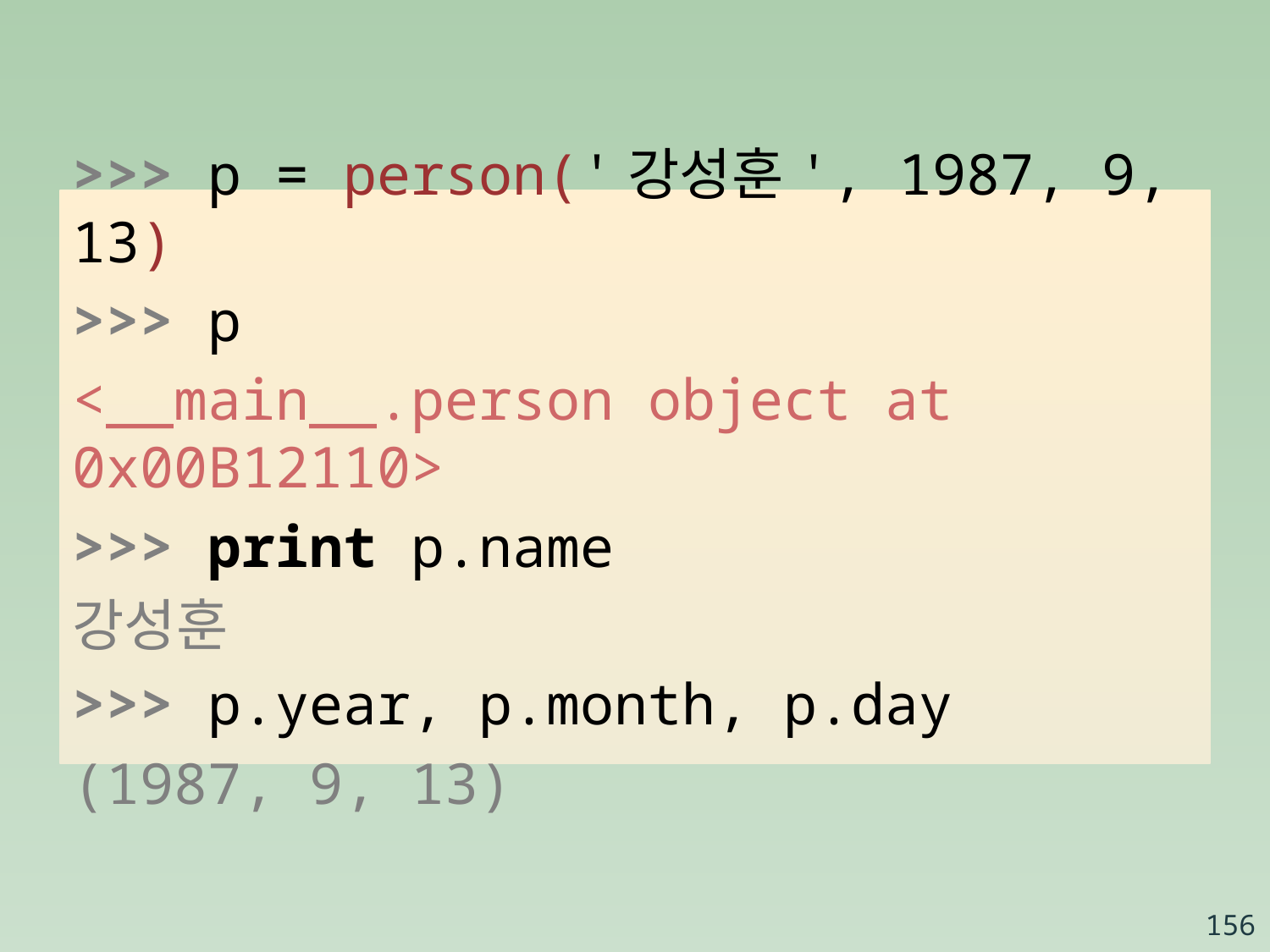

>>> p = person('강성훈', 1987, 9, 13)
>>> p
<__main__.person object at 0x00B12110>
>>> print p.name
강성훈
>>> p.year, p.month, p.day
(1987, 9, 13)
156